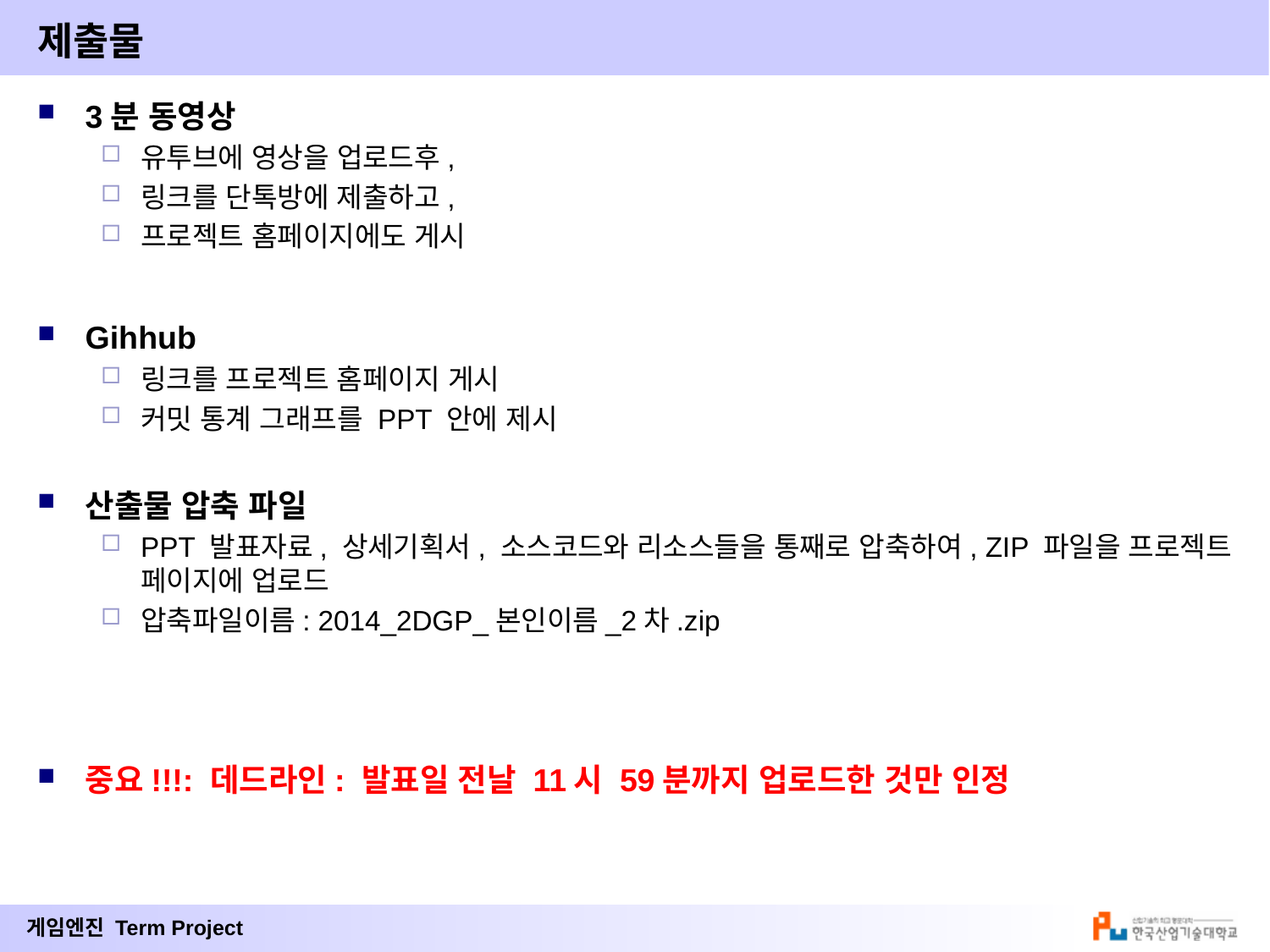

# 제출물
3분 동영상
유투브에 영상을 업로드후,
링크를 단톡방에 제출하고,
프로젝트 홈페이지에도 게시

Gihhub
링크를 프로젝트 홈페이지 게시
커밋 통계 그래프를 PPT 안에 제시

산출물 압축 파일
PPT 발표자료, 상세기획서, 소스코드와 리소스들을 통째로 압축하여, ZIP 파일을 프로젝트 페이지에 업로드
압축파일이름: 2014_2DGP_본인이름_2차.zip

중요!!!: 데드라인: 발표일 전날 11시 59분까지 업로드한 것만 인정